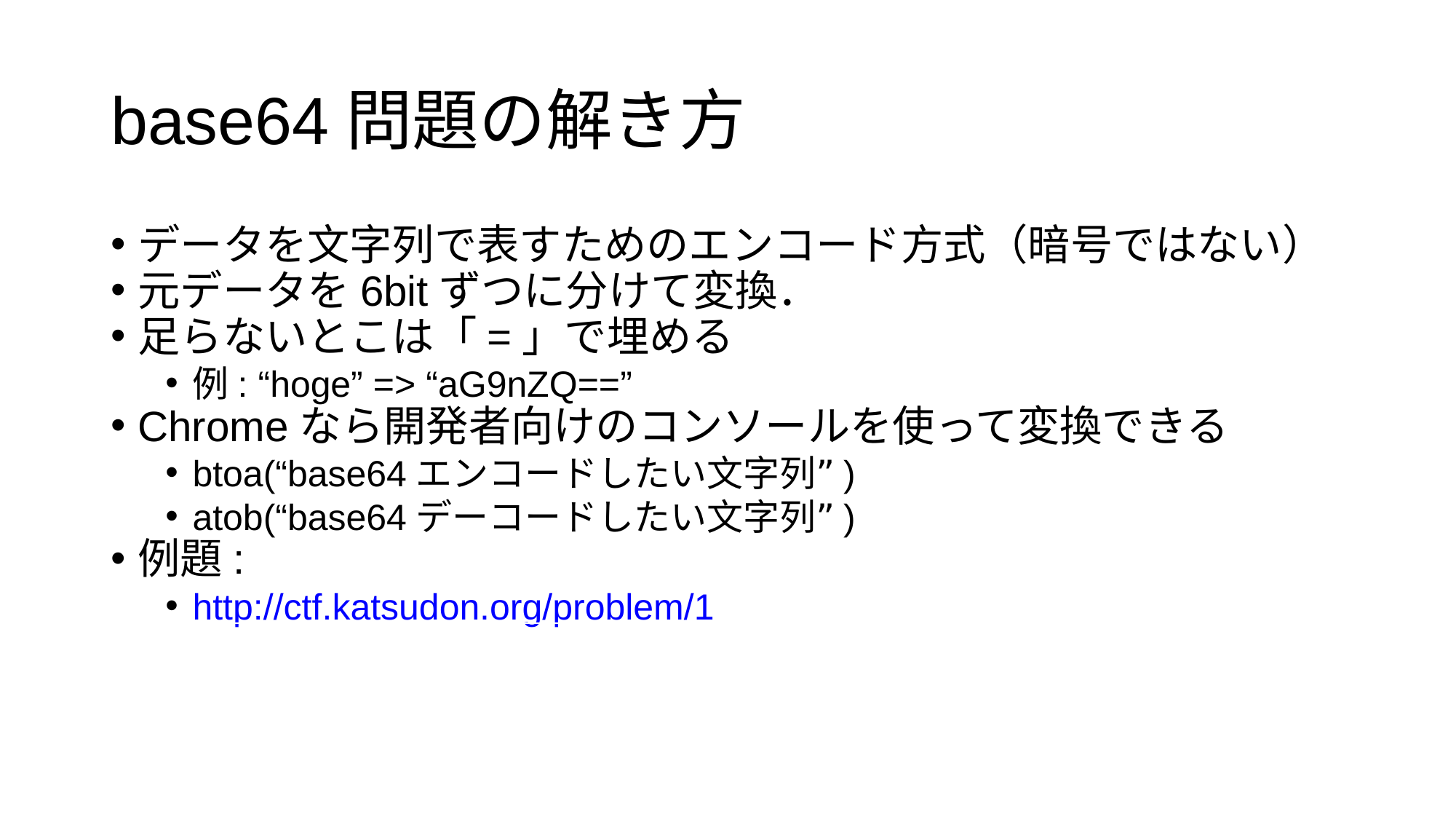

base64問題の解き方
データを文字列で表すためのエンコード方式（暗号ではない）
元データを6bitずつに分けて変換．
足らないとこは「=」で埋める
例: “hoge” => “aG9nZQ==”
Chromeなら開発者向けのコンソールを使って変換できる
btoa(“base64エンコードしたい文字列”)
atob(“base64デーコードしたい文字列”)
例題:
http://ctf.katsudon.org/problem/1